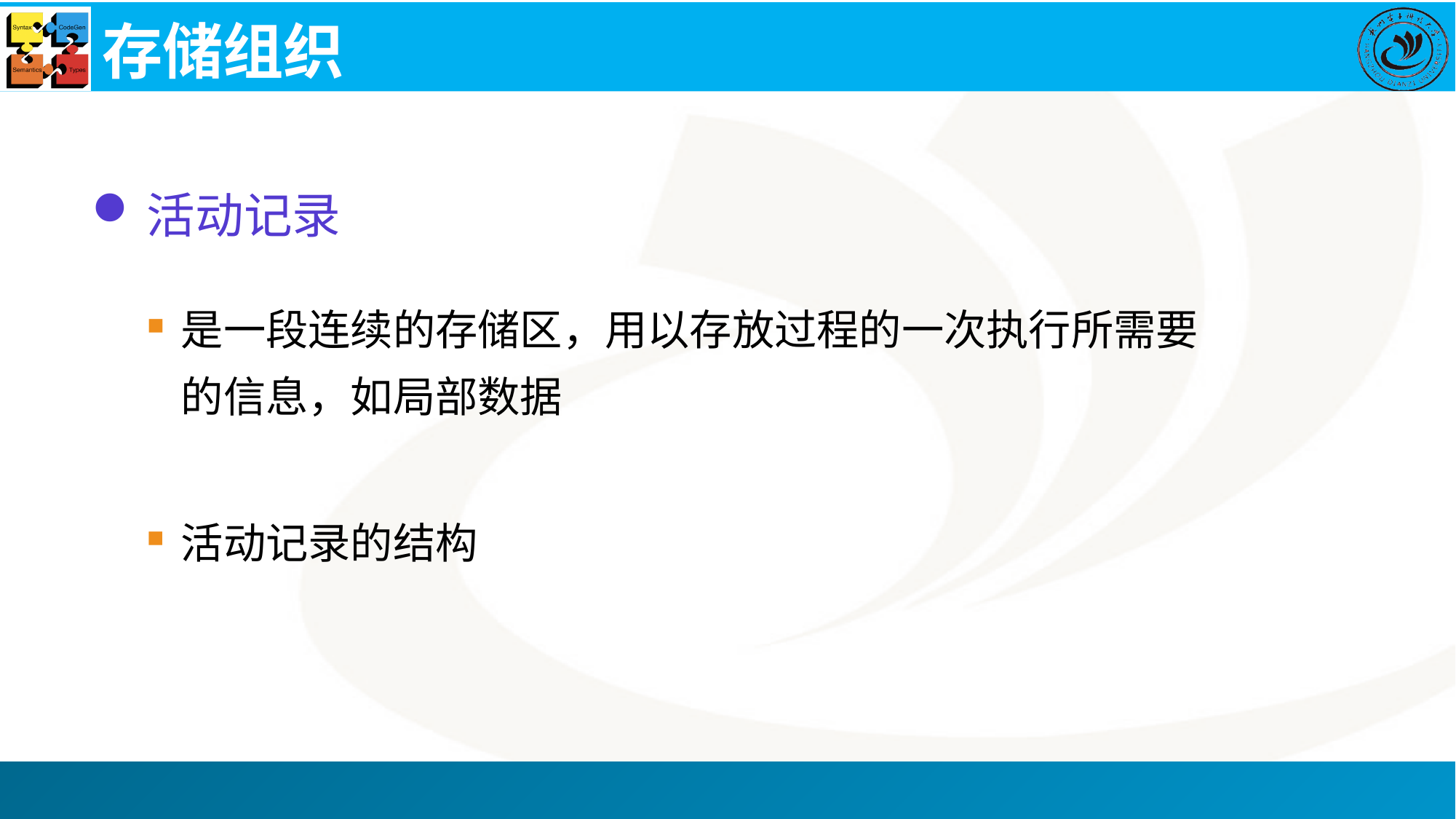

# 存储组织
活动记录
是一段连续的存储区，用以存放过程的一次执行所需要的信息，如局部数据
活动记录的结构
19